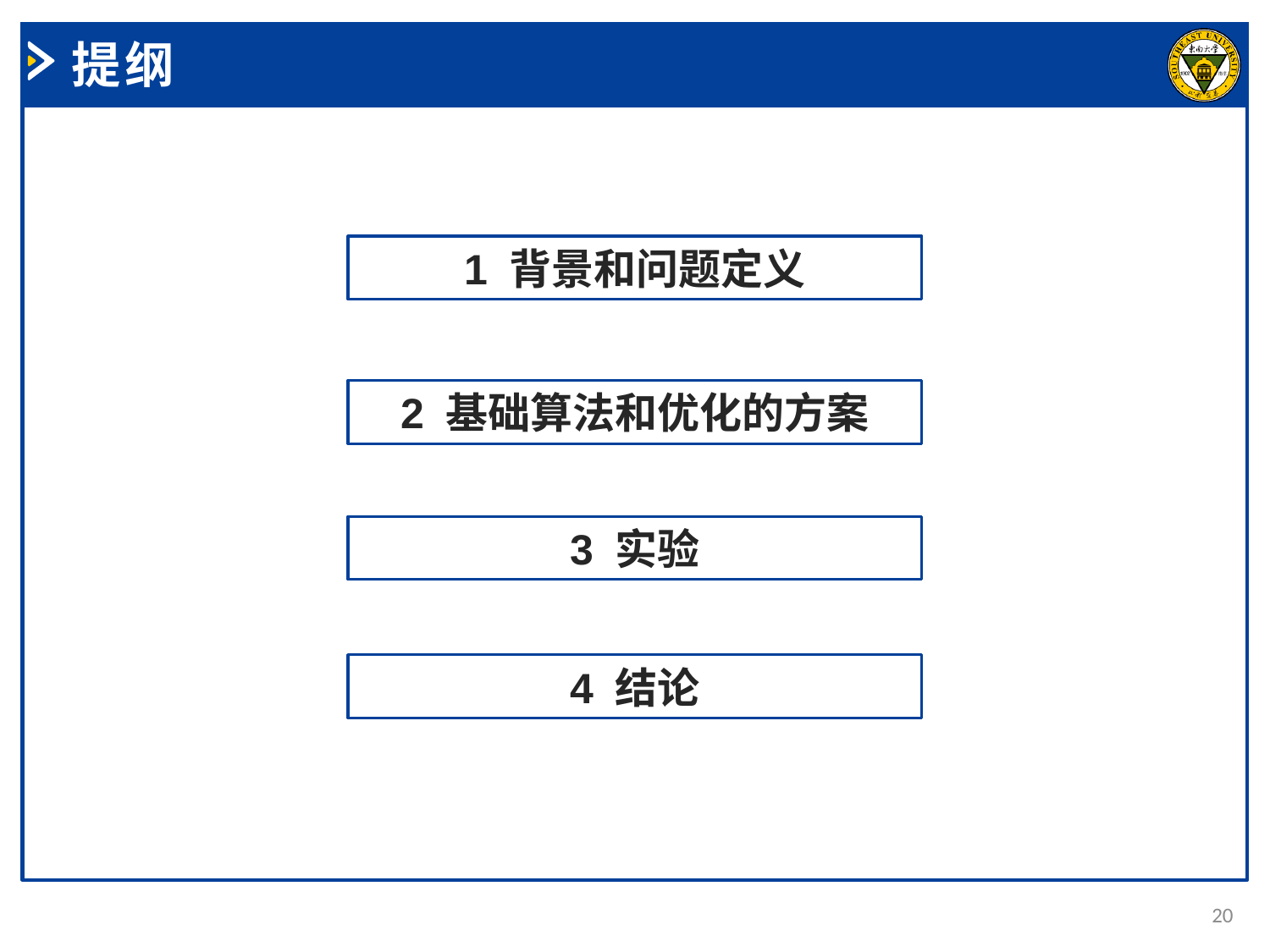

提纲
1 背景和问题定义
2 基础算法和优化的方案
3 实验
4 结论
20